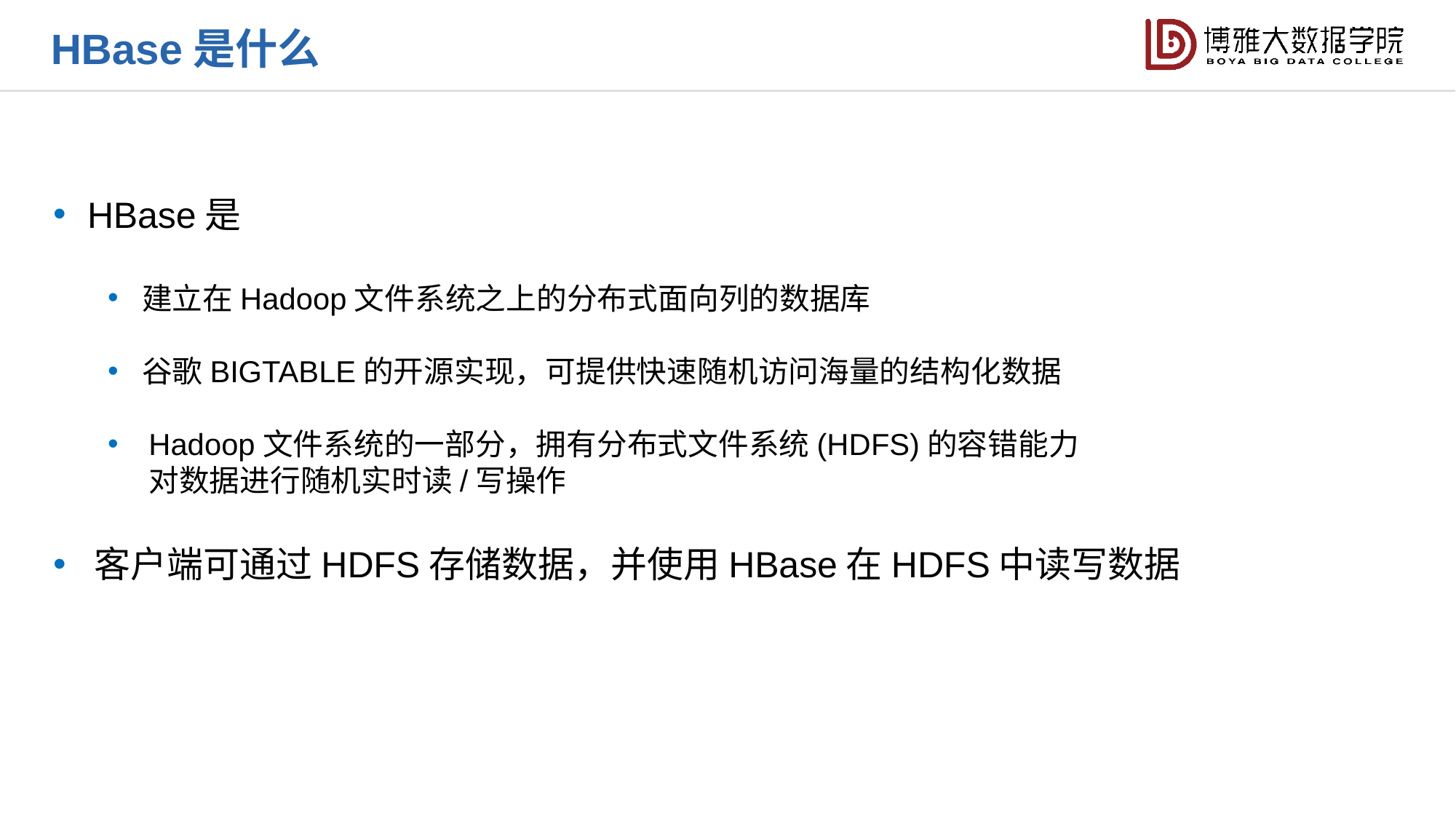

HBase是什么

HBase是

建立在Hadoop文件系统之上的分布式面向列的数据库

谷歌BIGTABLE的开源实现，可提供快速随机访问海量的结构化数据

Hadoop文件系统的一部分，拥有分布式文件系统(HDFS)的容错能力
     对数据进行随机实时读/写操作

客户端可通过HDFS存储数据，并使用HBase在HDFS中读写数据